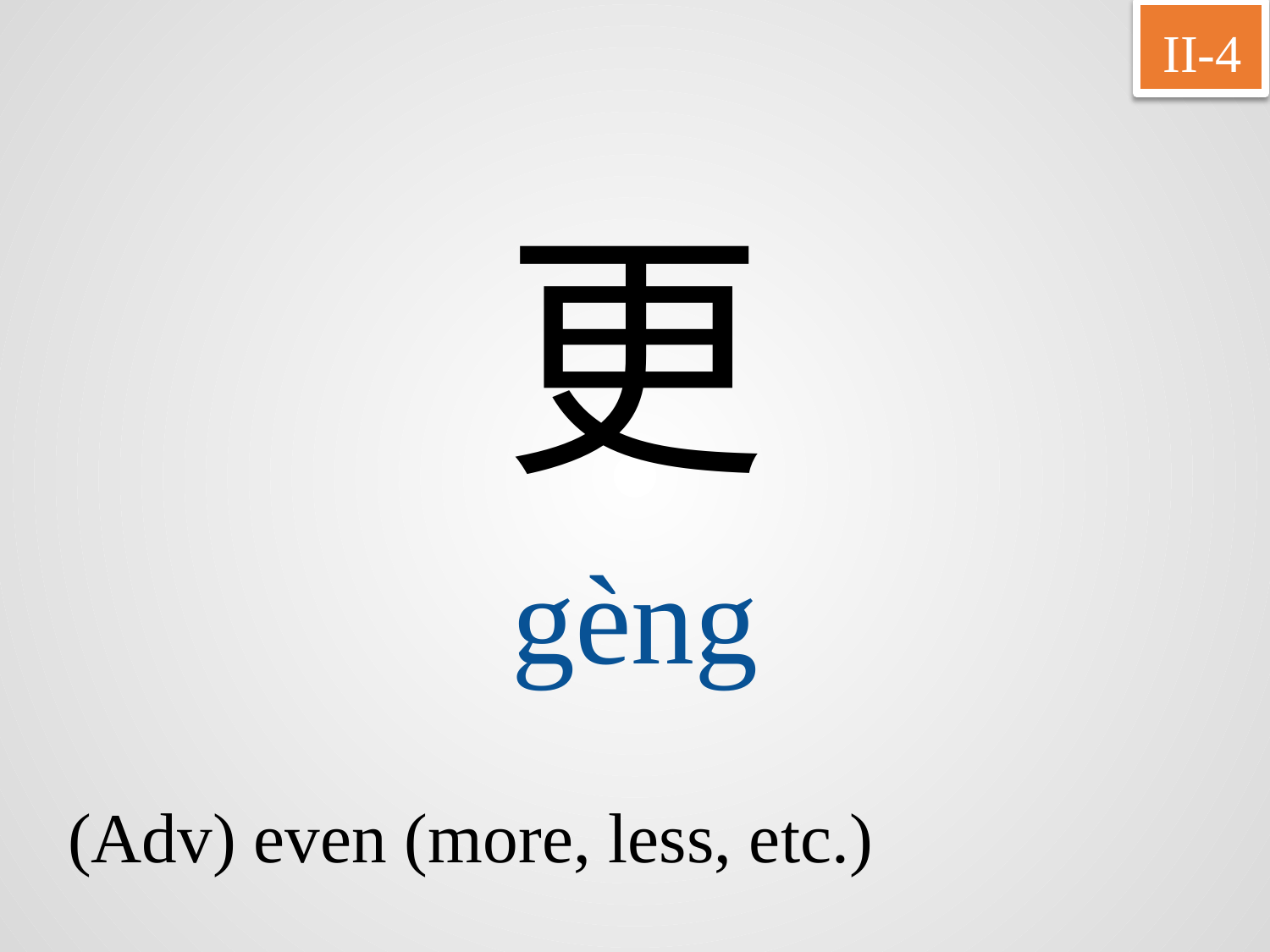

II-4

更
gèng
(Adv) even (more, less, etc.)